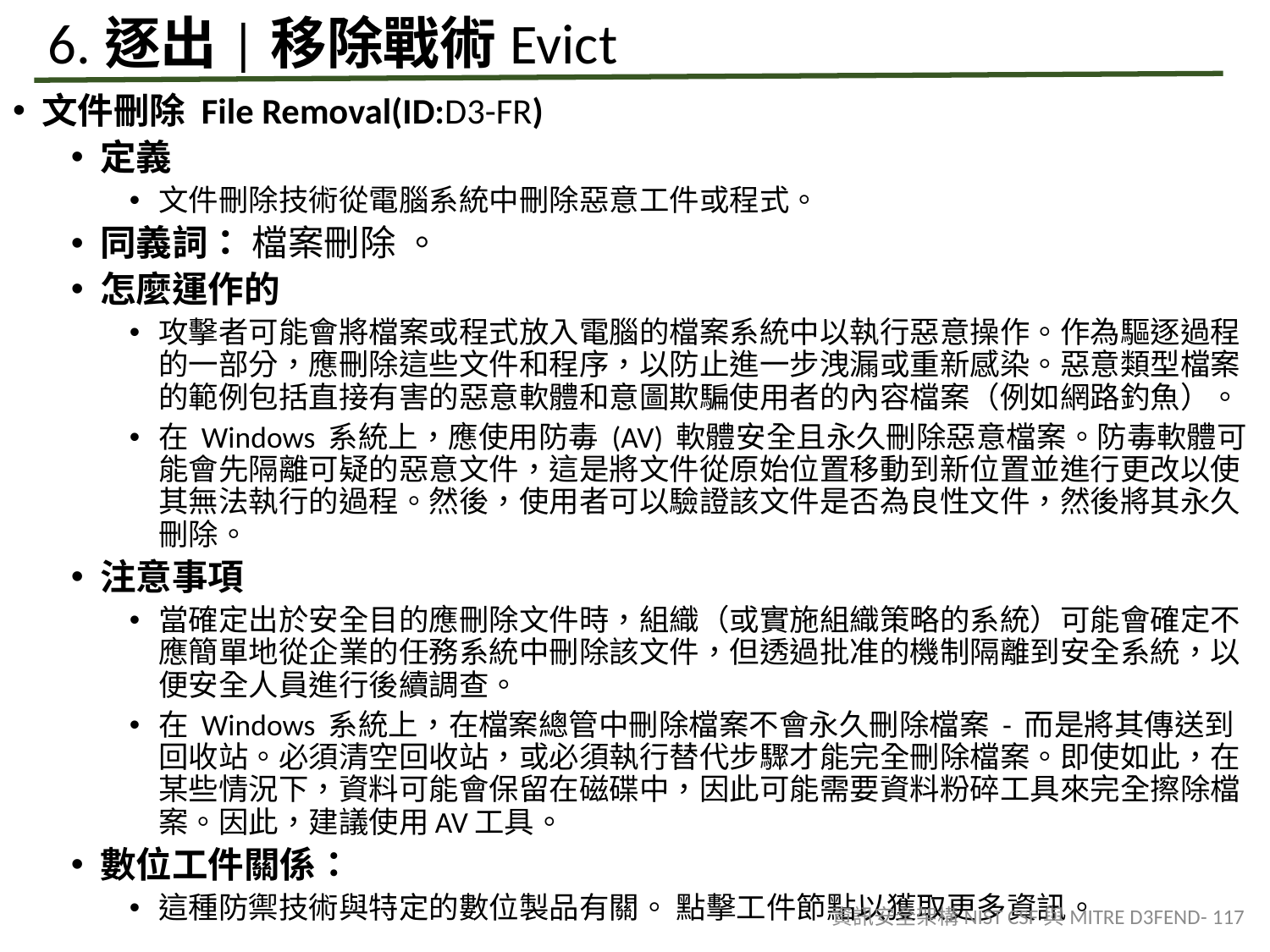

# 6.逐出|移除戰術Evict
文件刪除 File Removal(ID:D3-FR)
定義
文件刪除技術從電腦系統中刪除惡意工件或程式。
同義詞： 檔案刪除 。
怎麼運作的
攻擊者可能會將檔案或程式放入電腦的檔案系統中以執行惡意操作。作為驅逐過程的一部分，應刪除這些文件和程序，以防止進一步洩漏或重新感染。惡意類型檔案的範例包括直接有害的惡意軟體和意圖欺騙使用者的內容檔案（例如網路釣魚）。
在 Windows 系統上，應使用防毒 (AV) 軟體安全且永久刪除惡意檔案。防毒軟體可能會先隔離可疑的惡意文件，這是將文件從原始位置移動到新位置並進行更改以使其無法執行的過程。然後，使用者可以驗證該文件是否為良性文件，然後將其永久刪除。
注意事項
當確定出於安全目的應刪除文件時，組織（或實施組織策略的系統）可能會確定不應簡單地從企業的任務系統中刪除該文件，但透過批准的機制隔離到安全系統，以便安全人員進行後續調查。
在 Windows 系統上，在檔案總管中刪除檔案不會永久刪除檔案 - 而是將其傳送到回收站。必須清空回收站，或必須執行替代步驟才能完全刪除檔案。即使如此，在某些情況下，資料可能會保留在磁碟中，因此可能需要資料粉碎工具來完全擦除檔案。因此，建議使用AV工具。
數位工件關係：
這種防禦技術與特定的數位製品有關。 點擊工件節點以獲取更多資訊。
資訊安全架構NIST CSF與MITRE D3FEND- 117